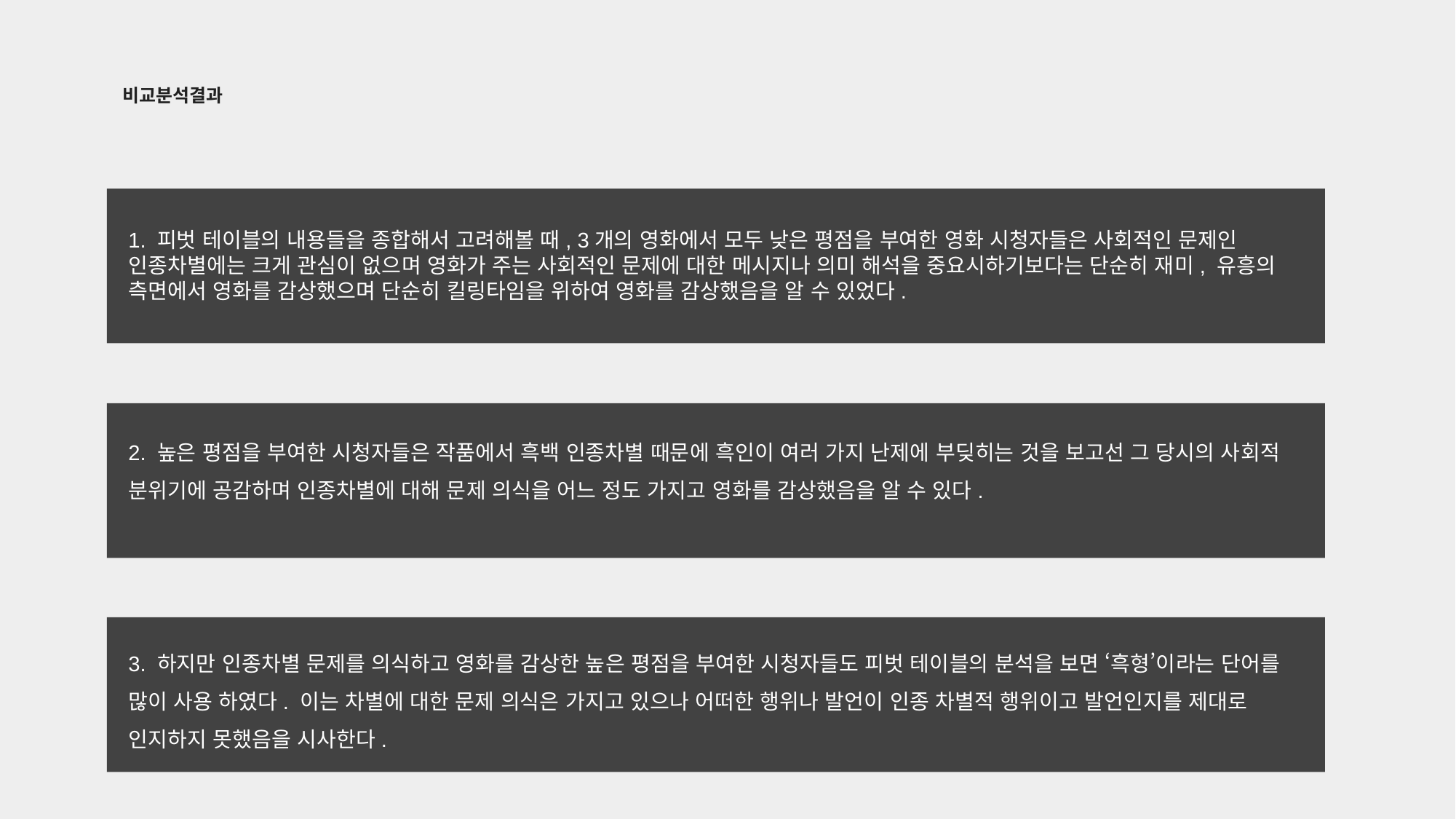

비교분석결과

1. 피벗 테이블의 내용들을 종합해서 고려해볼 때, 3개의 영화에서 모두 낮은 평점을 부여한 영화 시청자들은 사회적인 문제인 인종차별에는 크게 관심이 없으며 영화가 주는 사회적인 문제에 대한 메시지나 의미 해석을 중요시하기보다는 단순히 재미, 유흥의 측면에서 영화를 감상했으며 단순히 킬링타임을 위하여 영화를 감상했음을 알 수 있었다.

2. 높은 평점을 부여한 시청자들은 작품에서 흑백 인종차별 때문에 흑인이 여러 가지 난제에 부딪히는 것을 보고선 그 당시의 사회적 분위기에 공감하며 인종차별에 대해 문제 의식을 어느 정도 가지고 영화를 감상했음을 알 수 있다.

3. 하지만 인종차별 문제를 의식하고 영화를 감상한 높은 평점을 부여한 시청자들도 피벗 테이블의 분석을 보면 ‘흑형’이라는 단어를 많이 사용 하였다. 이는 차별에 대한 문제 의식은 가지고 있으나 어떠한 행위나 발언이 인종 차별적 행위이고 발언인지를 제대로 인지하지 못했음을 시사한다.